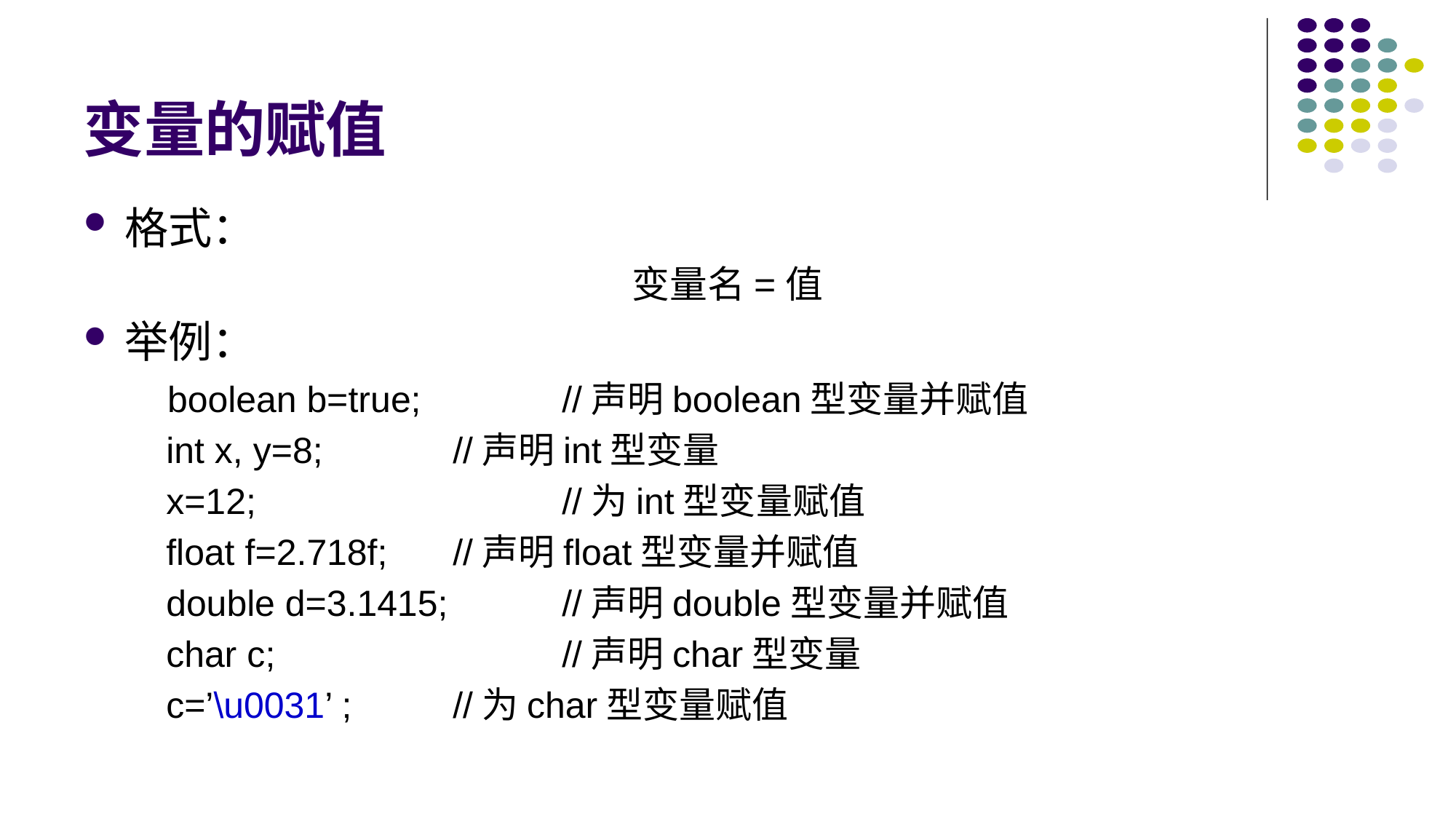

# 变量的赋值
格式：
变量名=值
举例：
    boolean b=true;    	//声明boolean型变量并赋值
    int x, y=8;         	//声明int型变量
    x=12;            		//为int型变量赋值
    float f=2.718f;     	//声明float型变量并赋值
    double d=3.1415;  	//声明double型变量并赋值
    char c;           		//声明char型变量
    c=’\u0031’ ;       	//为char型变量赋值
11